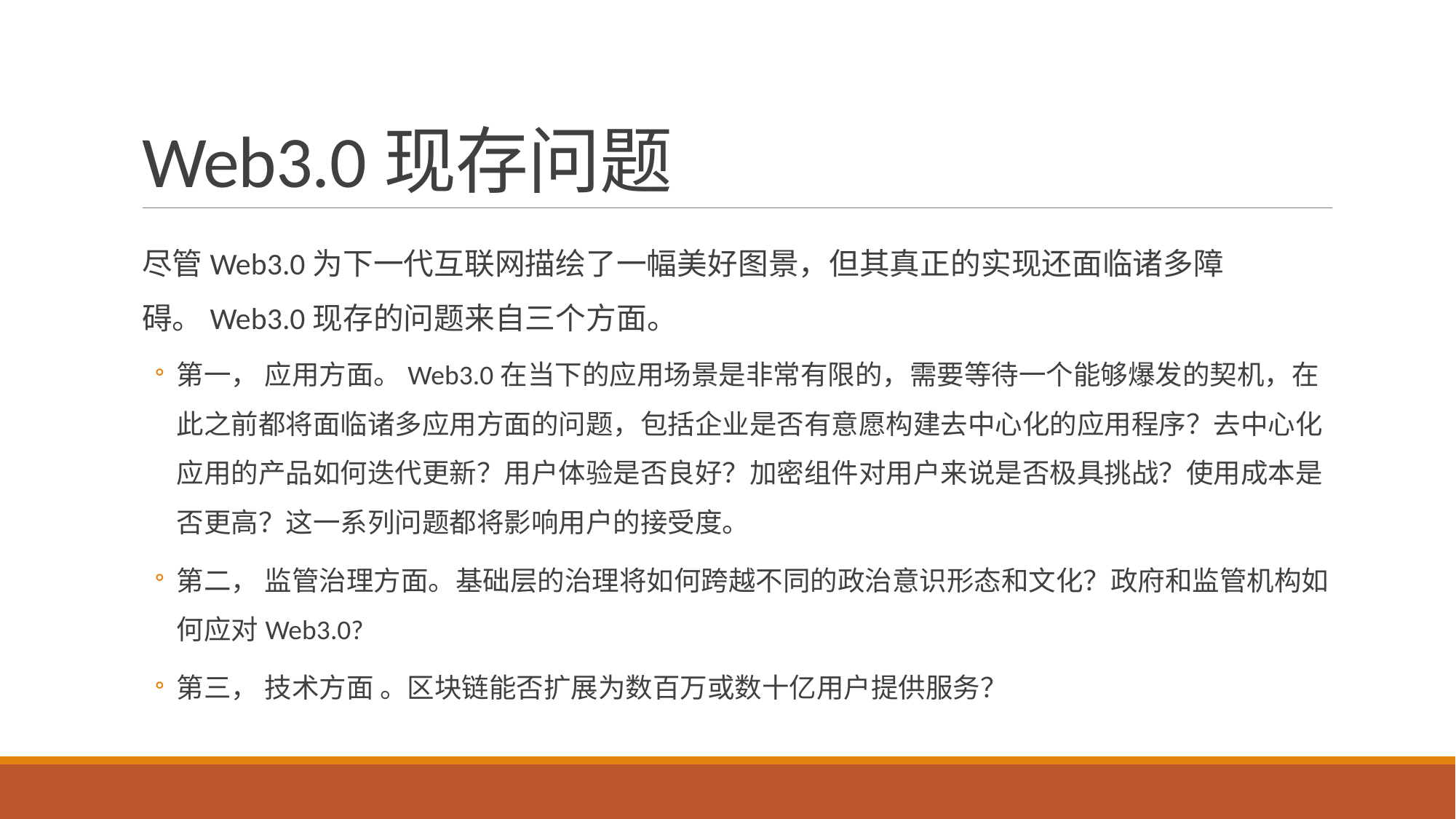

# Web3.0现存问题
尽管Web3.0为下一代互联网描绘了一幅美好图景，但其真正的实现还面临诸多障碍。Web3.0现存的问题来自三个方面。
第一， 应用方面。Web3.0在当下的应用场景是非常有限的，需要等待一个能够爆发的契机，在此之前都将面临诸多应用方面的问题，包括企业是否有意愿构建去中心化的应用程序？去中心化应用的产品如何迭代更新？用户体验是否良好？加密组件对用户来说是否极具挑战？使用成本是否更高？这一系列问题都将影响用户的接受度。
第二， 监管治理方面。基础层的治理将如何跨越不同的政治意识形态和文化？政府和监管机构如何应对Web3.0?
第三， 技术方面 。区块链能否扩展为数百万或数十亿用户提供服务？